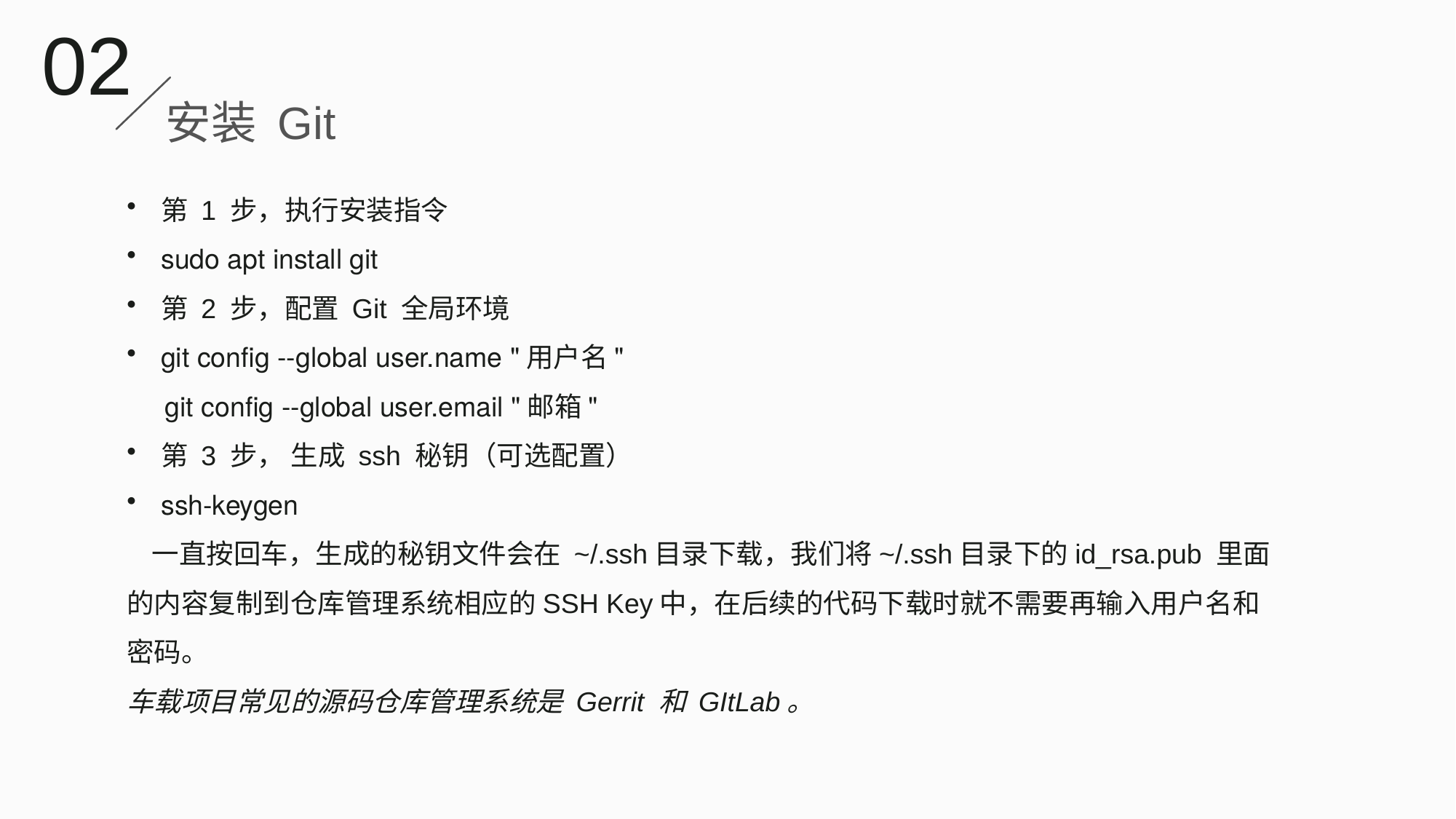

02
安装 Git
第 1 步，执行安装指令
sudo apt install git
第 2 步，配置 Git 全局环境
git config --global user.name "用户名"
     git config --global user.email "邮箱"
第 3 步， 生成 ssh 秘钥（可选配置）
ssh-keygen
   一直按回车，生成的秘钥文件会在 ~/.ssh目录下载，我们将~/.ssh目录下的id_rsa.pub 里面的内容复制到仓库管理系统相应的SSH Key中，在后续的代码下载时就不需要再输入用户名和密码。
车载项目常见的源码仓库管理系统是 Gerrit 和 GItLab。